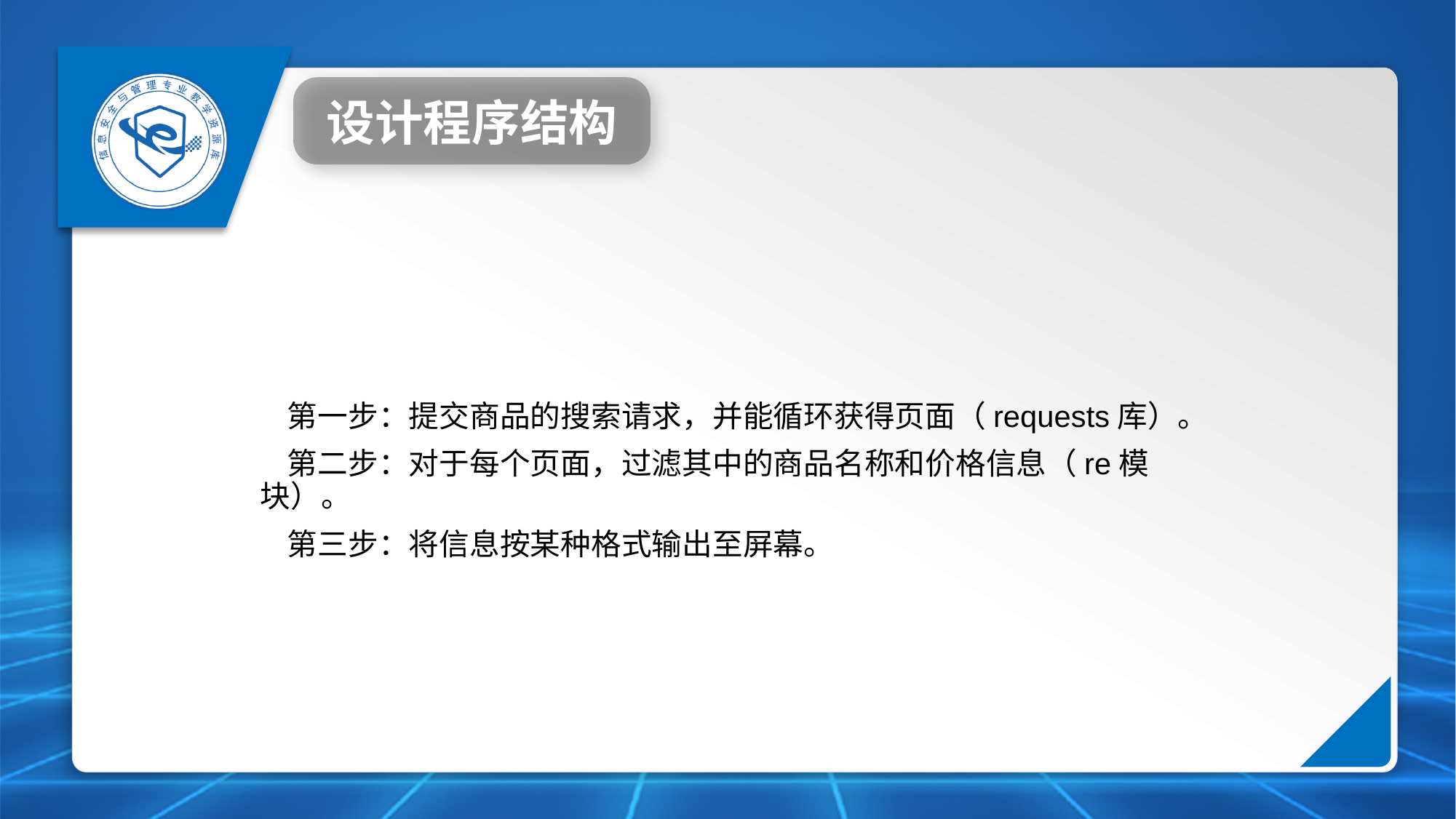

设计程序结构
第一步：提交商品的搜索请求，并能循环获得页面（requests库）。
第二步：对于每个页面，过滤其中的商品名称和价格信息（re模块）。
第三步：将信息按某种格式输出至屏幕。